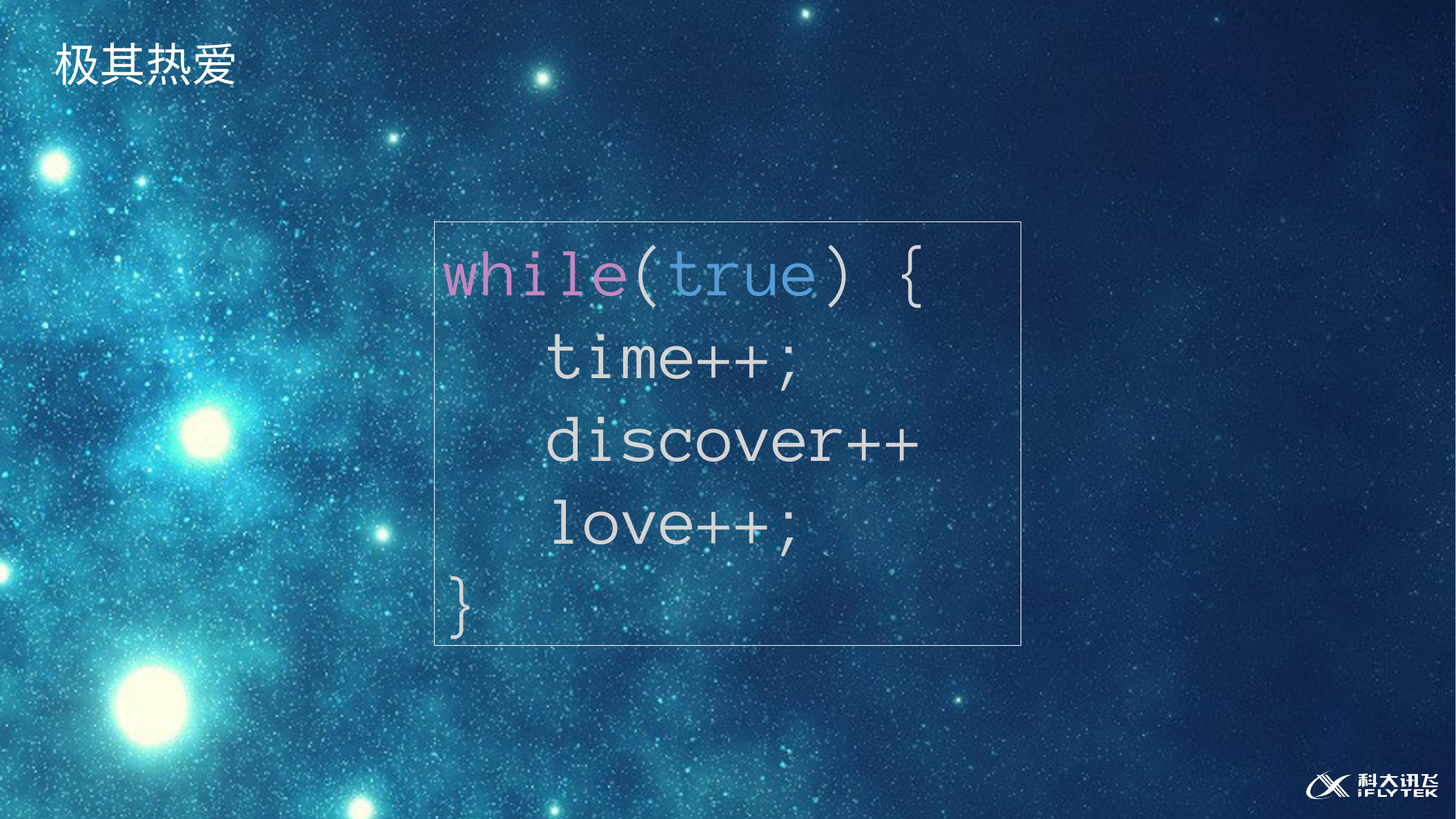

极其热爱
while(true) {
	time++;
	discover++
	love++;
}